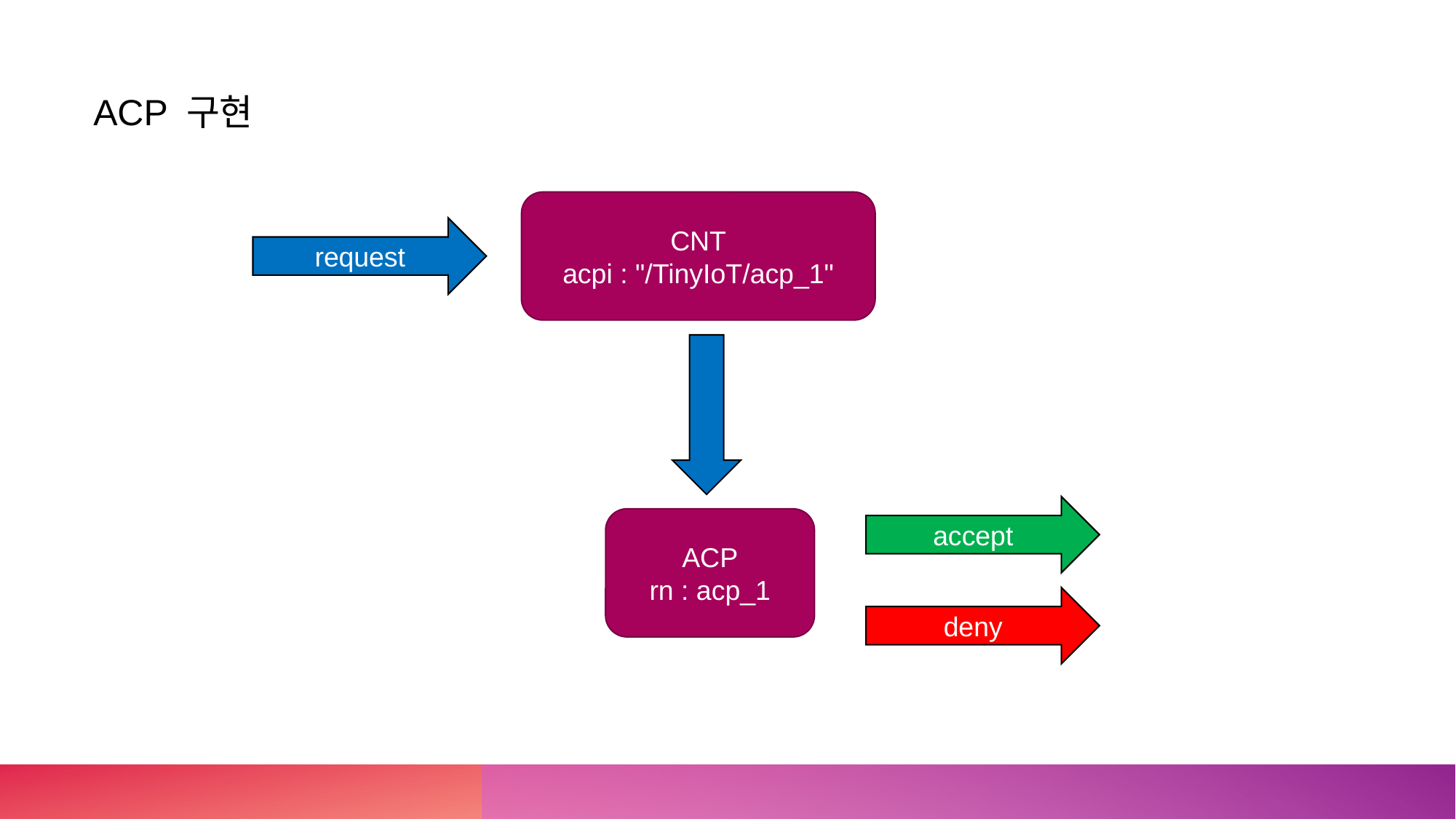

ACP 구현
CNT
acpi : "/TinyIoT/acp_1"
request

accept
ACP
rn : acp_1
deny